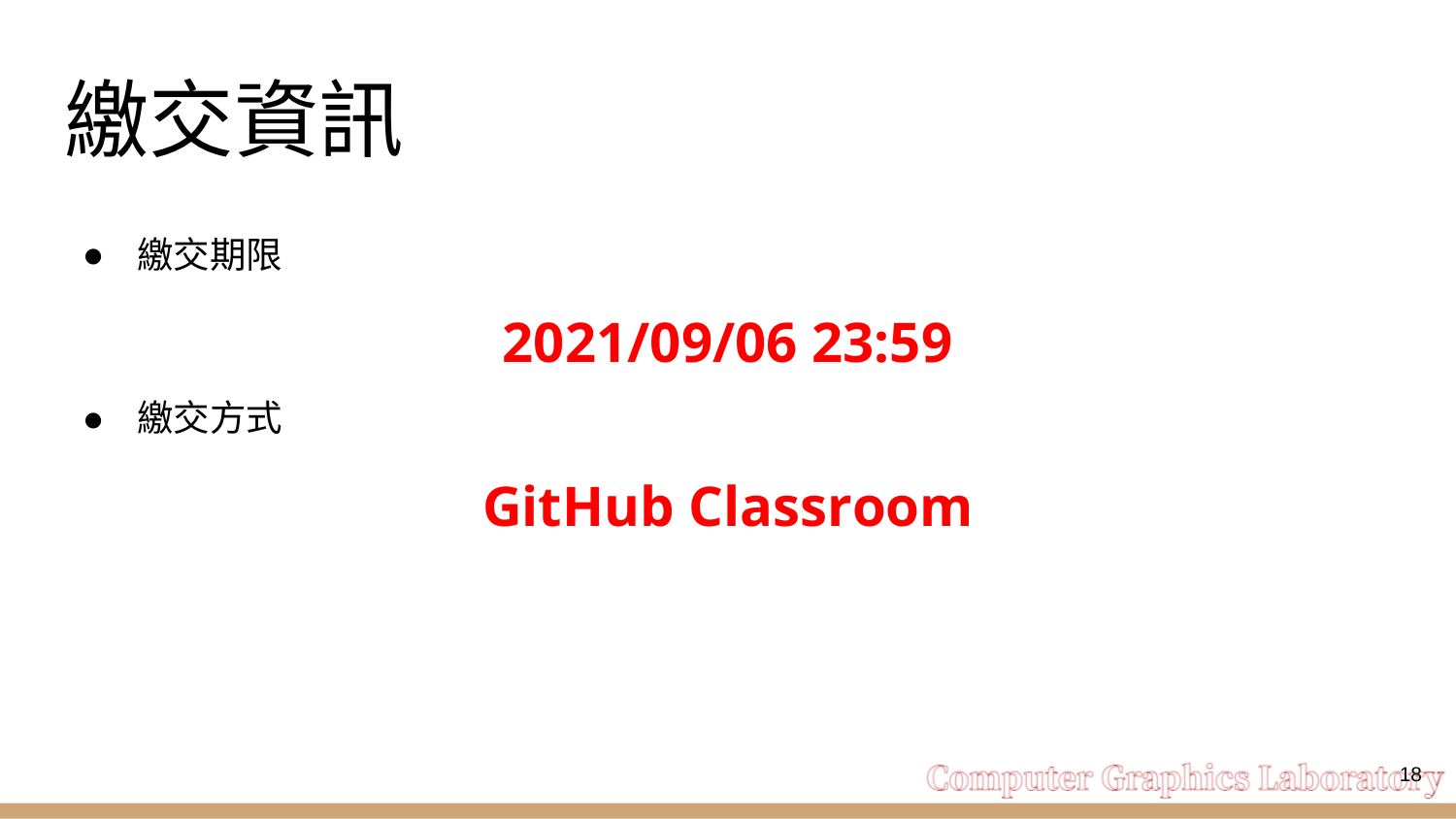

# 繳交資訊
繳交期限
2021/09/06 23:59
繳交方式
GitHub Classroom

18